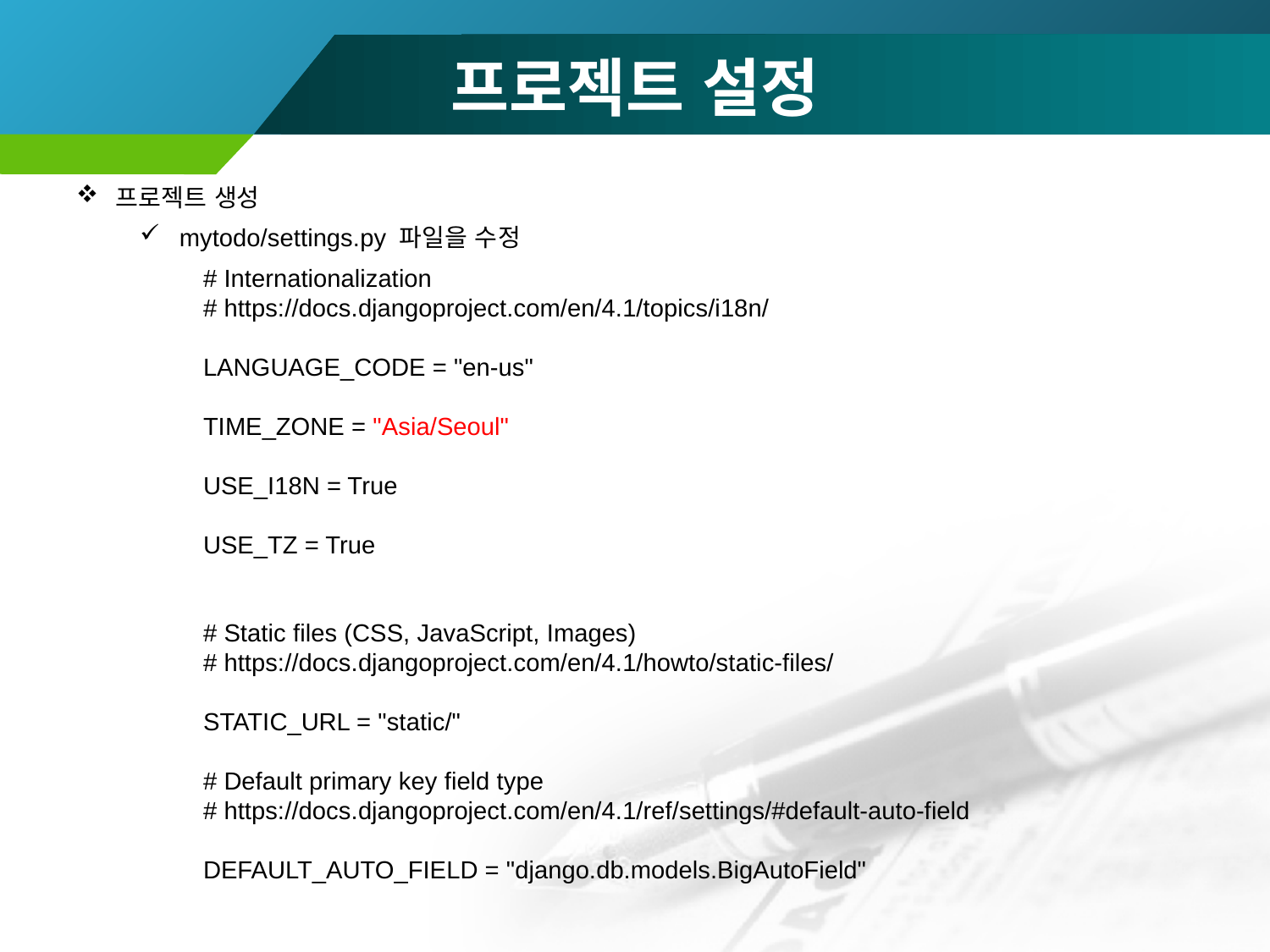

# 프로젝트 설정
프로젝트 생성
mytodo/settings.py 파일을 수정
# Internationalization
# https://docs.djangoproject.com/en/4.1/topics/i18n/

LANGUAGE_CODE = "en-us"

TIME_ZONE = "Asia/Seoul"

USE_I18N = True

USE_TZ = True

# Static files (CSS, JavaScript, Images)
# https://docs.djangoproject.com/en/4.1/howto/static-files/

STATIC_URL = "static/"

# Default primary key field type
# https://docs.djangoproject.com/en/4.1/ref/settings/#default-auto-field

DEFAULT_AUTO_FIELD = "django.db.models.BigAutoField"